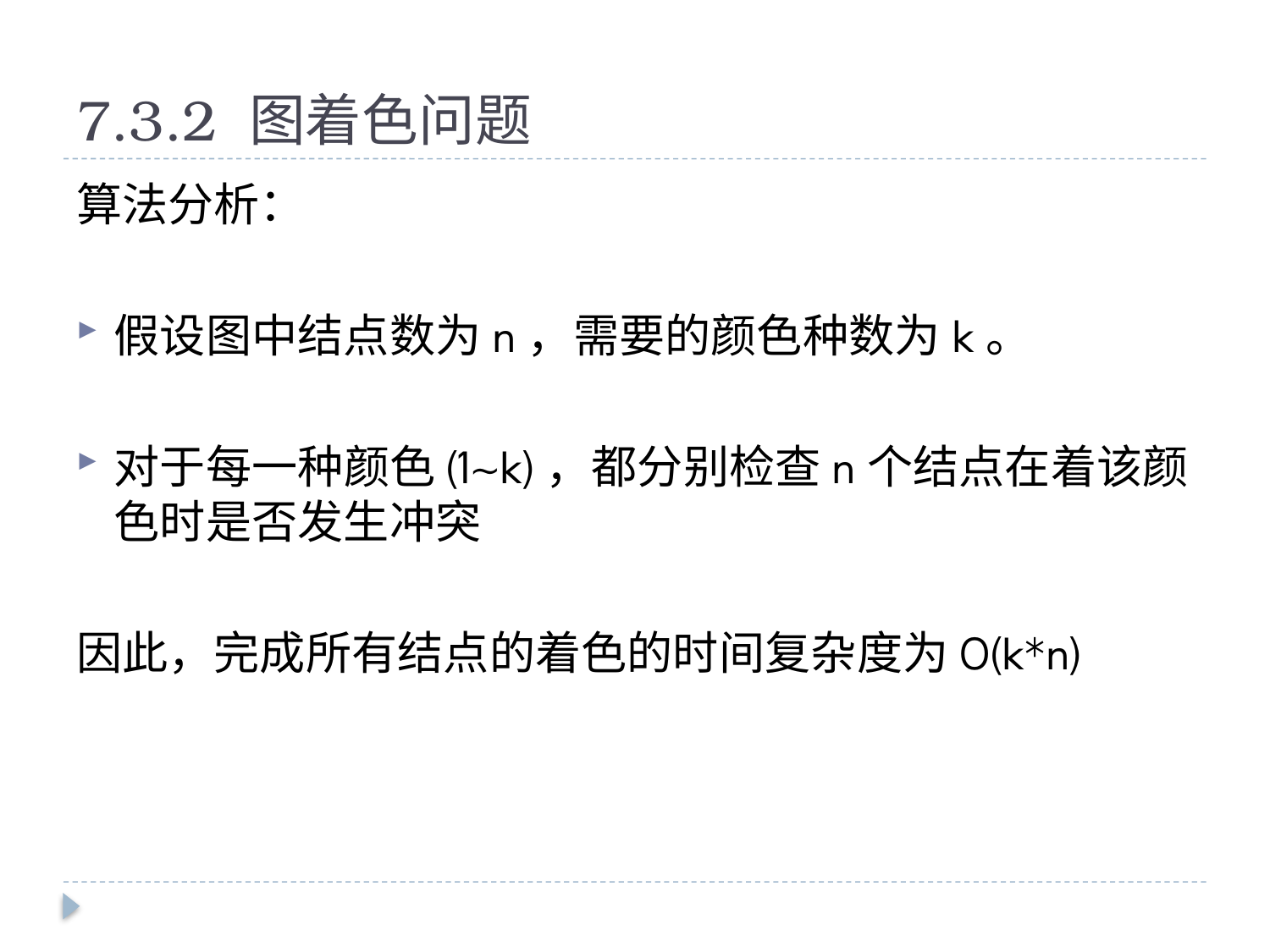

# 7.3.2 图着色问题
算法分析：

假设图中结点数为n，需要的颜色种数为k。

对于每一种颜色(1~k)，都分别检查n个结点在着该颜色时是否发生冲突

因此，完成所有结点的着色的时间复杂度为O(k*n)